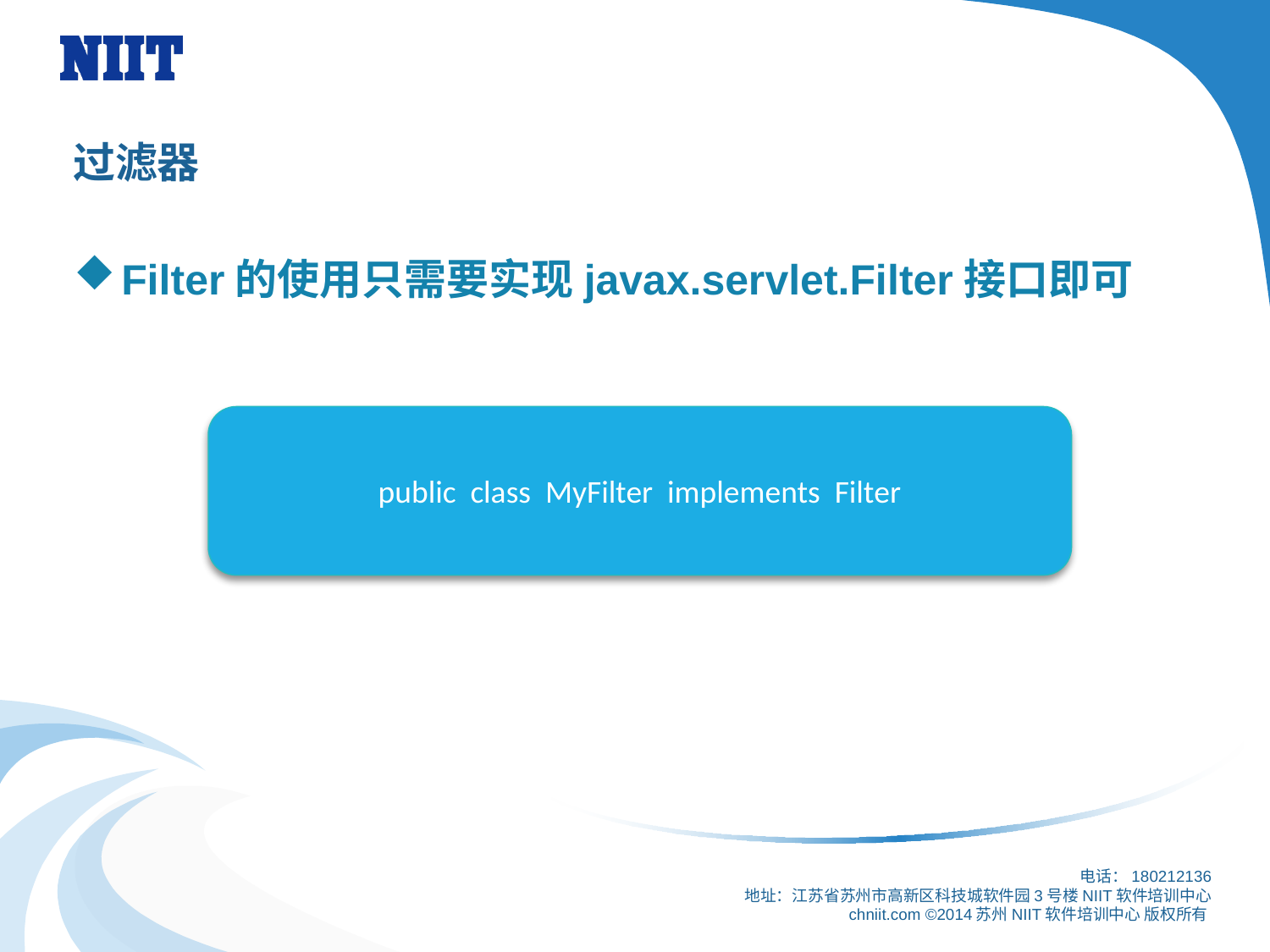

# 过滤器
Filter的使用只需要实现javax.servlet.Filter接口即可

public  class  MyFilter  implements  Filter